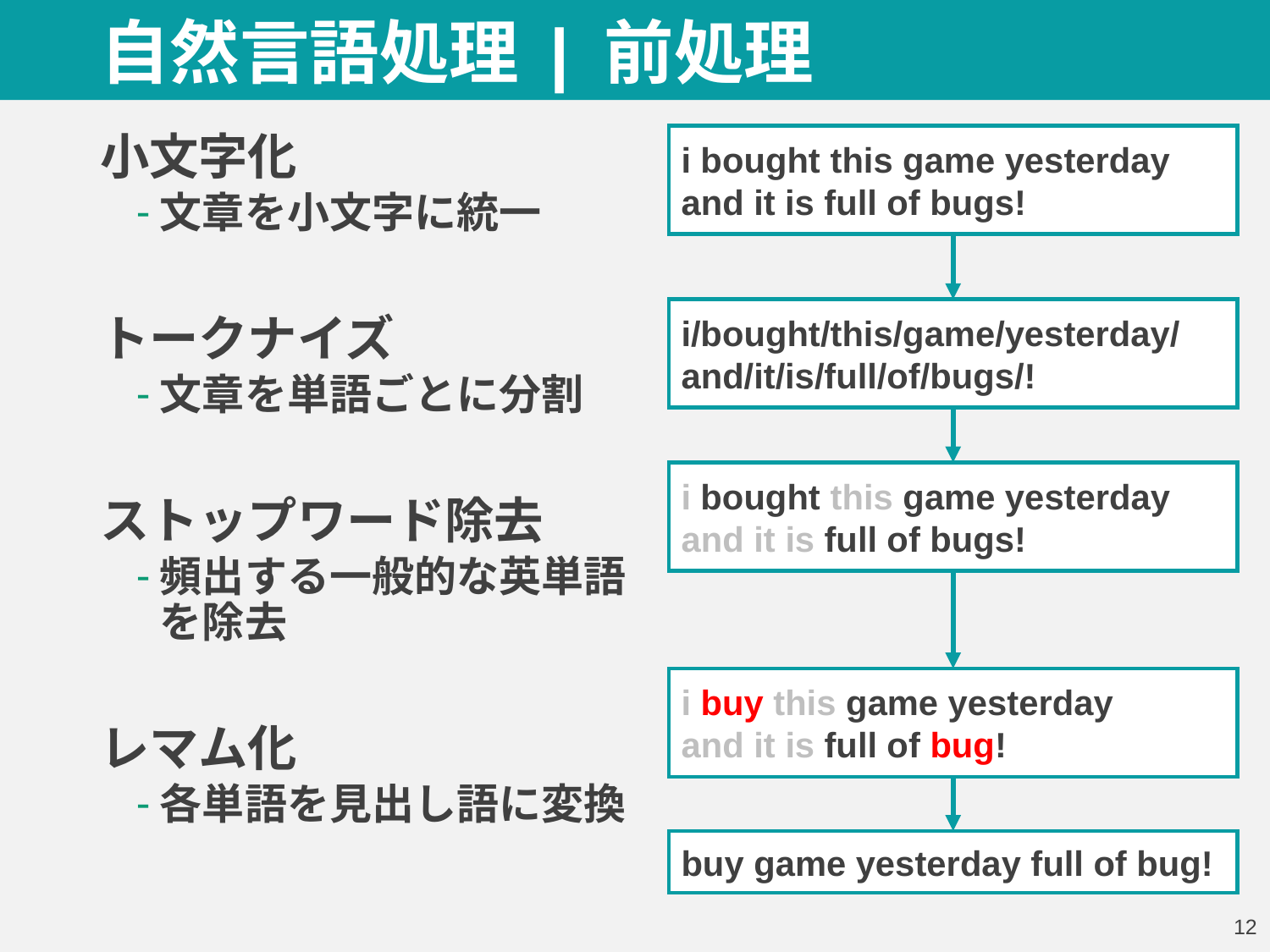

# 自然言語処理 | 前処理
小文字化
文章を小文字に統一

トークナイズ
文章を単語ごとに分割

ストップワード除去
頻出する一般的な英単語
を除去

レマム化
各単語を見出し語に変換

i bought this game yesterday 
and it is full of bugs!
i/bought/this/game/yesterday/and/it/is/full/of/bugs/!
i bought this game yesterday 
and it is full of bugs!
i buy this game yesterday 
and it is full of bug!
buy game yesterday full of bug!
12